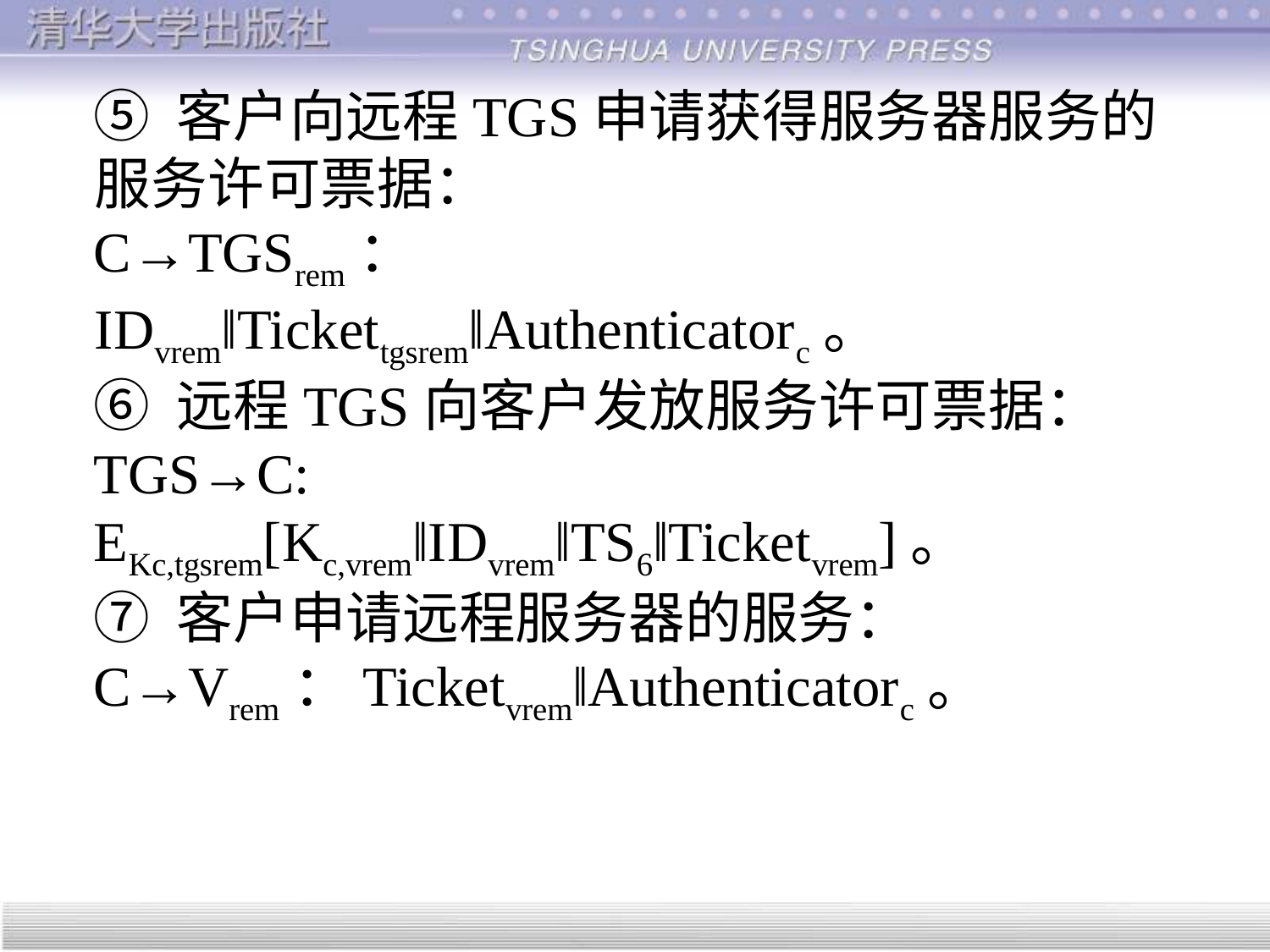

⑤ 客户向远程TGS申请获得服务器服务的服务许可票据：
C→TGSrem：IDvrem‖Tickettgsrem‖Authenticatorc。
⑥ 远程TGS向客户发放服务许可票据：
TGS→C:
EKc,tgsrem[Kc,vrem‖IDvrem‖TS6‖Ticketvrem]。
⑦ 客户申请远程服务器的服务：
C→Vrem：Ticketvrem‖Authenticatorc。